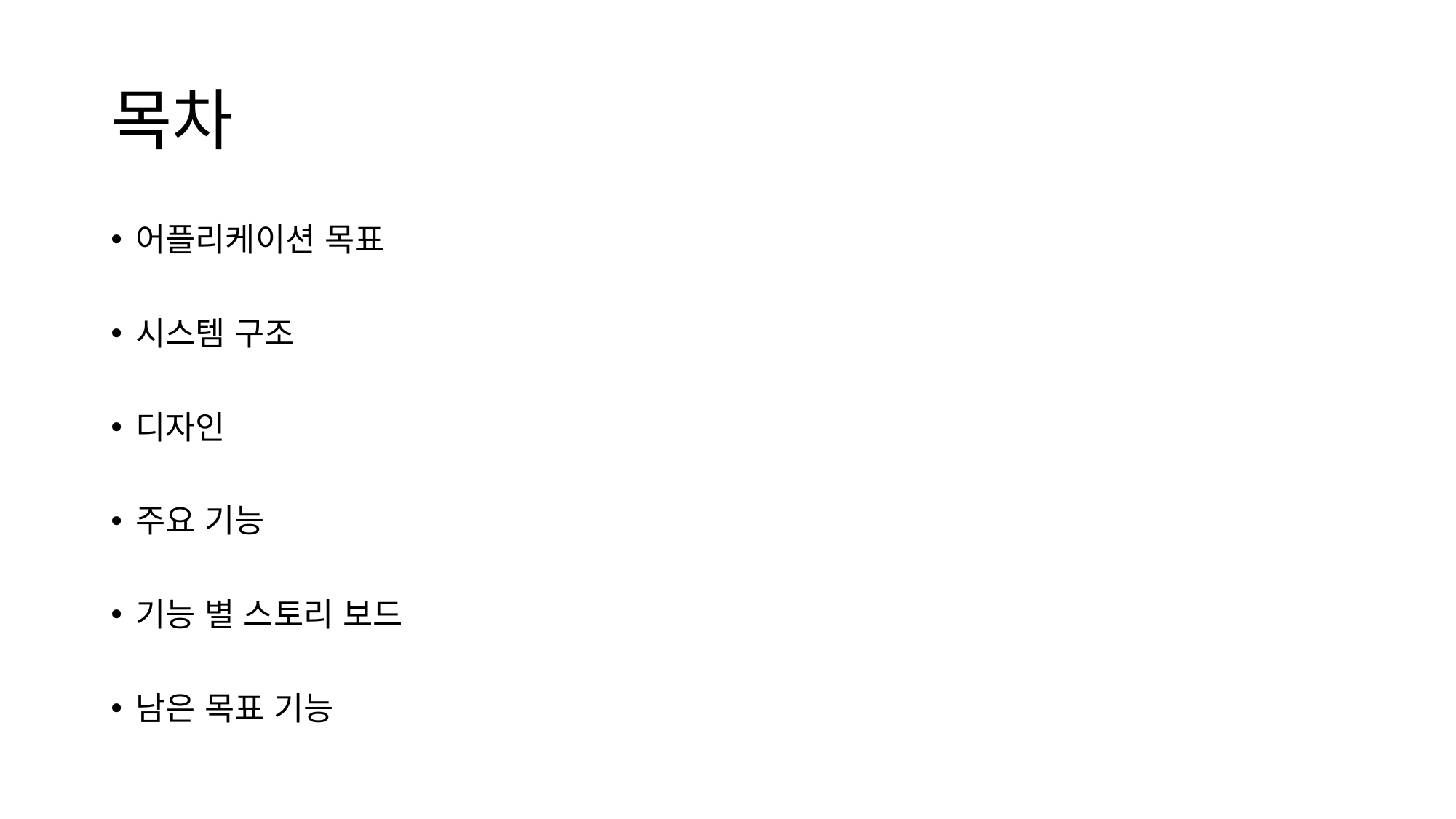

# 목차
어플리케이션 목표

시스템 구조

디자인

주요 기능

기능 별 스토리 보드

남은 목표 기능